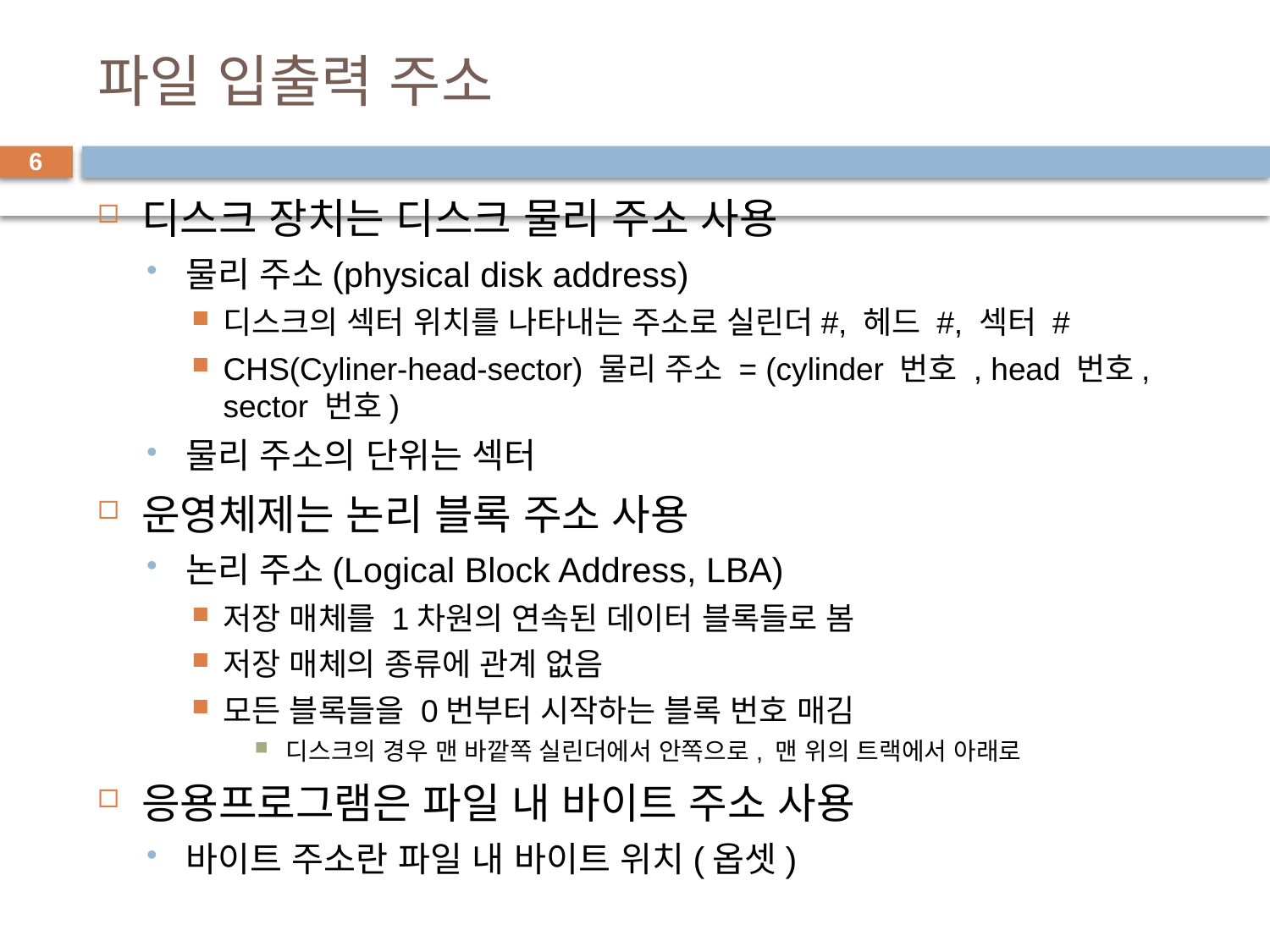

# 파일 입출력 주소
6
디스크 장치는 디스크 물리 주소 사용
물리 주소(physical disk address)
디스크의 섹터 위치를 나타내는 주소로 실린더#, 헤드 #, 섹터 #
CHS(Cyliner-head-sector) 물리 주소 = (cylinder 번호 , head 번호, sector 번호)
물리 주소의 단위는 섹터
운영체제는 논리 블록 주소 사용
논리 주소(Logical Block Address, LBA)
저장 매체를 1차원의 연속된 데이터 블록들로 봄
저장 매체의 종류에 관계 없음
모든 블록들을 0번부터 시작하는 블록 번호 매김
디스크의 경우 맨 바깥쪽 실린더에서 안쪽으로, 맨 위의 트랙에서 아래로
응용프로그램은 파일 내 바이트 주소 사용
바이트 주소란 파일 내 바이트 위치(옵셋)